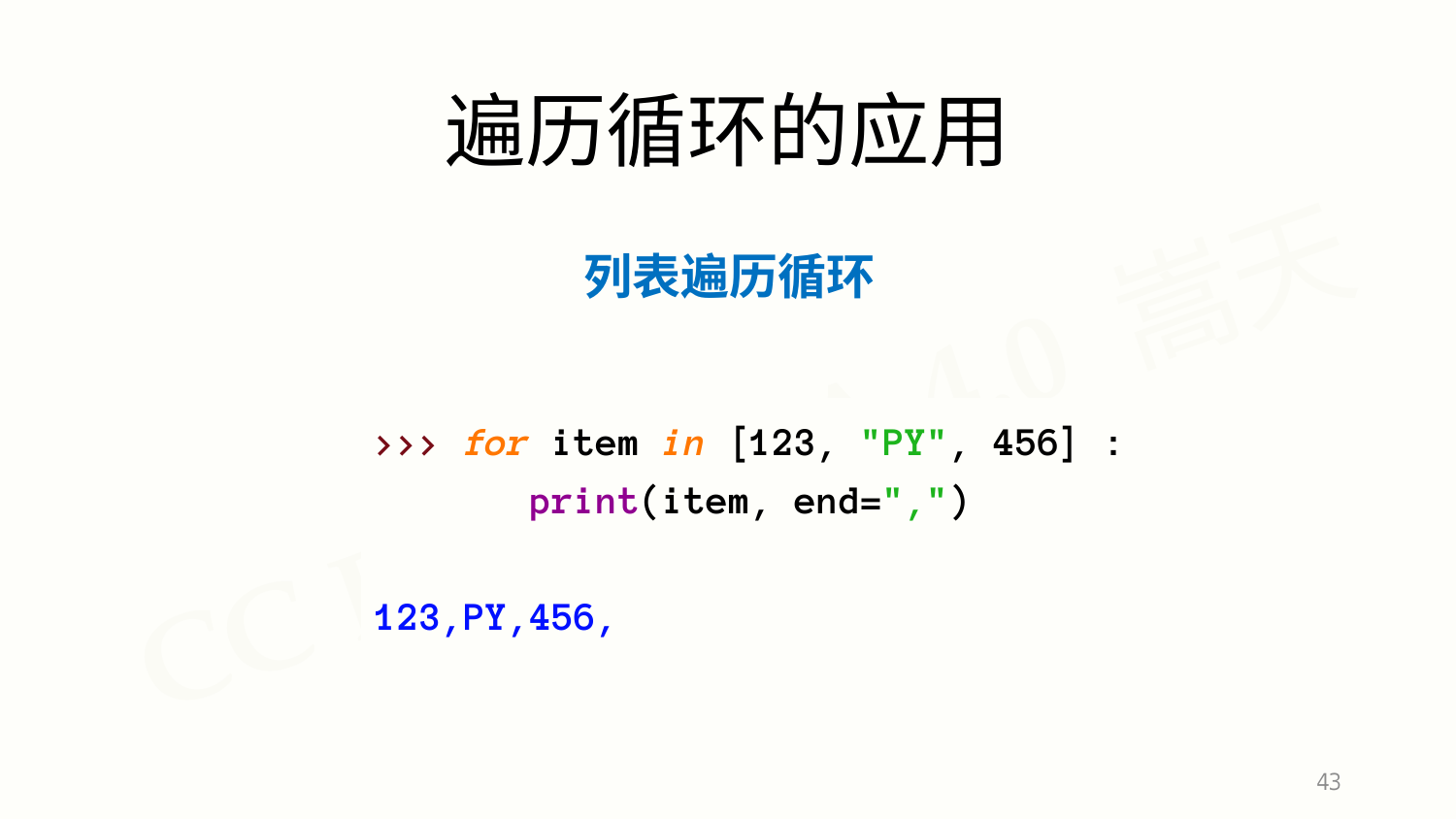

遍历循环的应用
列表遍历循环
>>> for item in [123, "PY", 456] :
       print(item, end=",")

123,PY,456,
43